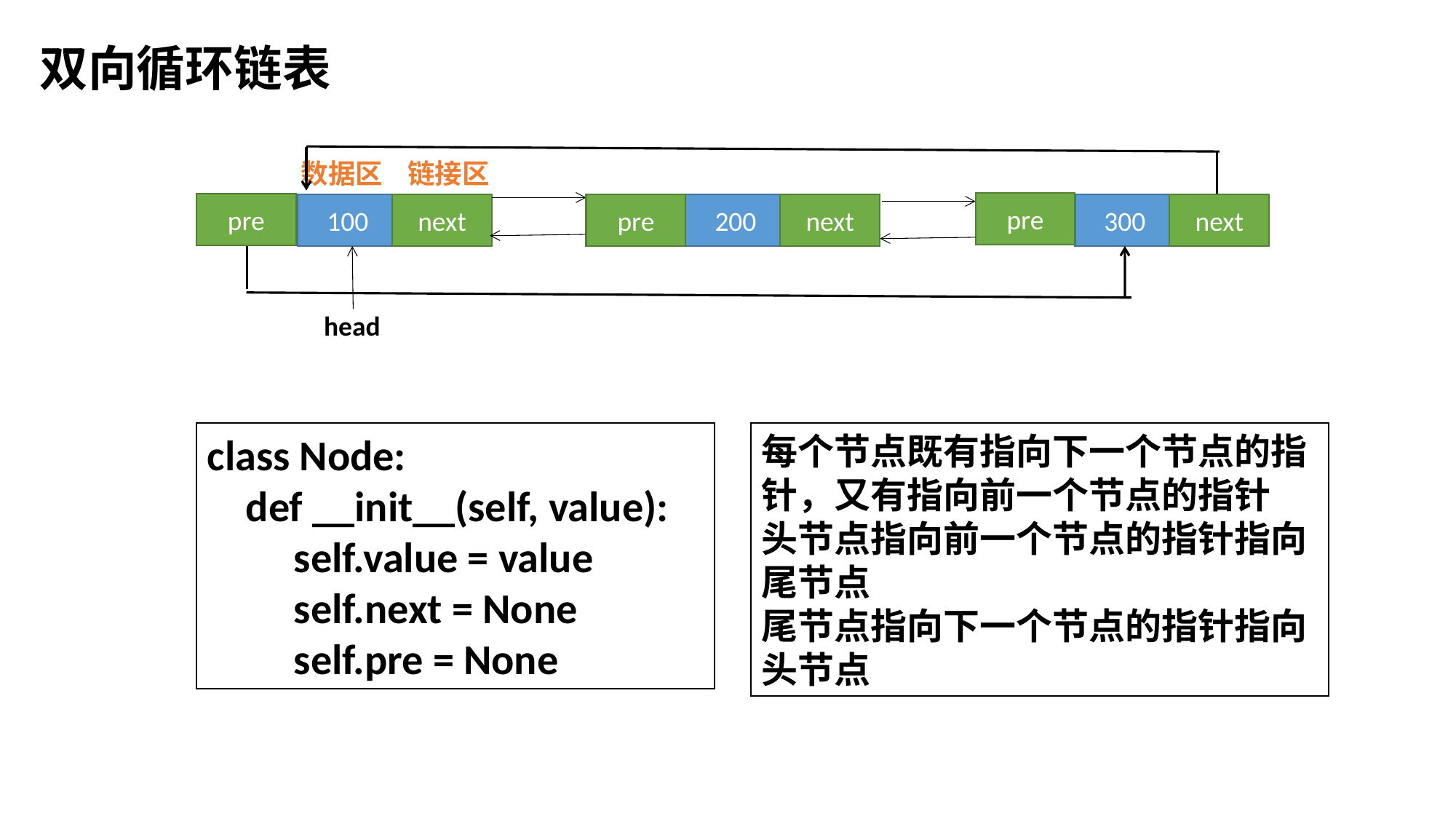

双向循环链表
数据区    链接区
pre
pre
100
next
pre
200
next
300
next
head
class Node:
    def __init__(self, value):
         self.value = value
         self.next = None
         self.pre = None
每个节点既有指向下一个节点的指针，又有指向前一个节点的指针
头节点指向前一个节点的指针指向尾节点
尾节点指向下一个节点的指针指向头节点